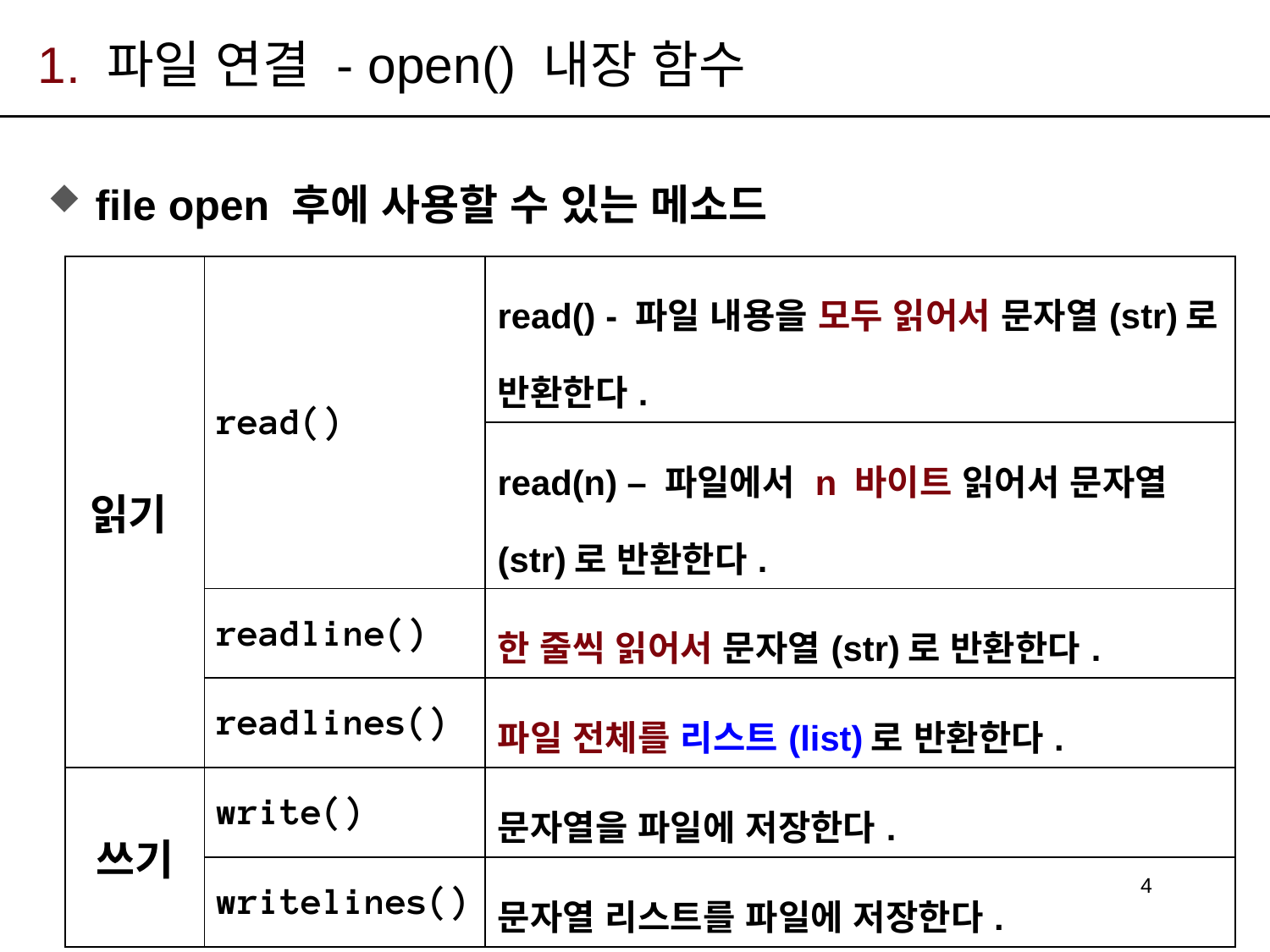

# 1. 파일 연결 - open() 내장 함수
file open 후에 사용할 수 있는 메소드
| 읽기 | read() | read() - 파일 내용을 모두 읽어서 문자열(str)로 반환한다. |
| --- | --- | --- |
|  |  | read(n) – 파일에서 n 바이트 읽어서 문자열(str)로 반환한다. |
|  | readline() | 한 줄씩 읽어서 문자열(str)로 반환한다. |
|  | readlines() | 파일 전체를 리스트(list)로 반환한다. |
| 쓰기 | write() | 문자열을 파일에 저장한다. |
|  | writelines() | 문자열 리스트를 파일에 저장한다. |
4